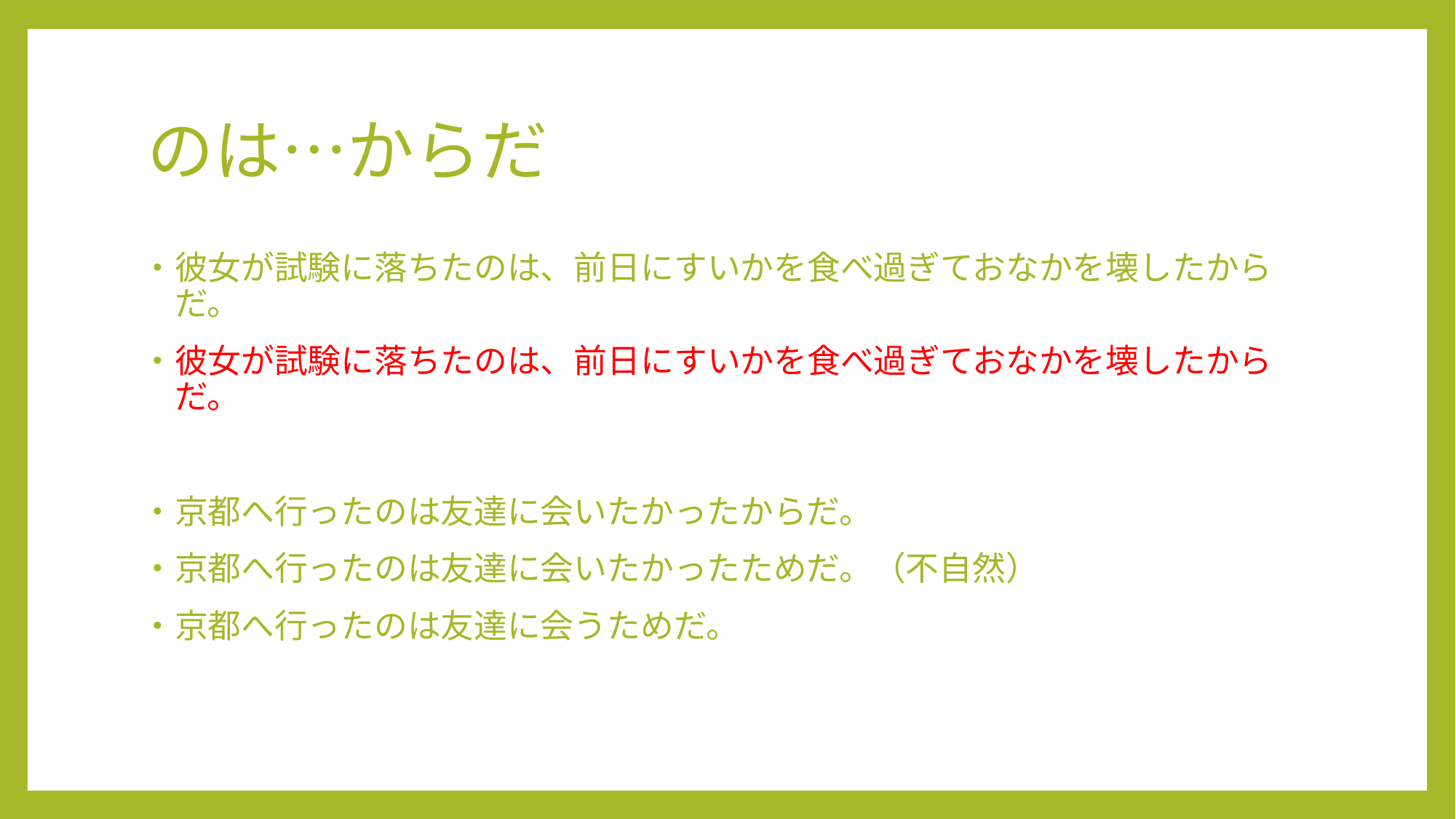

# のは…からだ
彼女が試験に落ちたのは、前日にすいかを食べ過ぎておなかを壊したからだ。
彼女が試験に落ちたのは、前日にすいかを食べ過ぎておなかを壊したからだ。

京都へ行ったのは友達に会いたかったからだ。
京都へ行ったのは友達に会いたかったためだ。（不自然）
京都へ行ったのは友達に会うためだ。